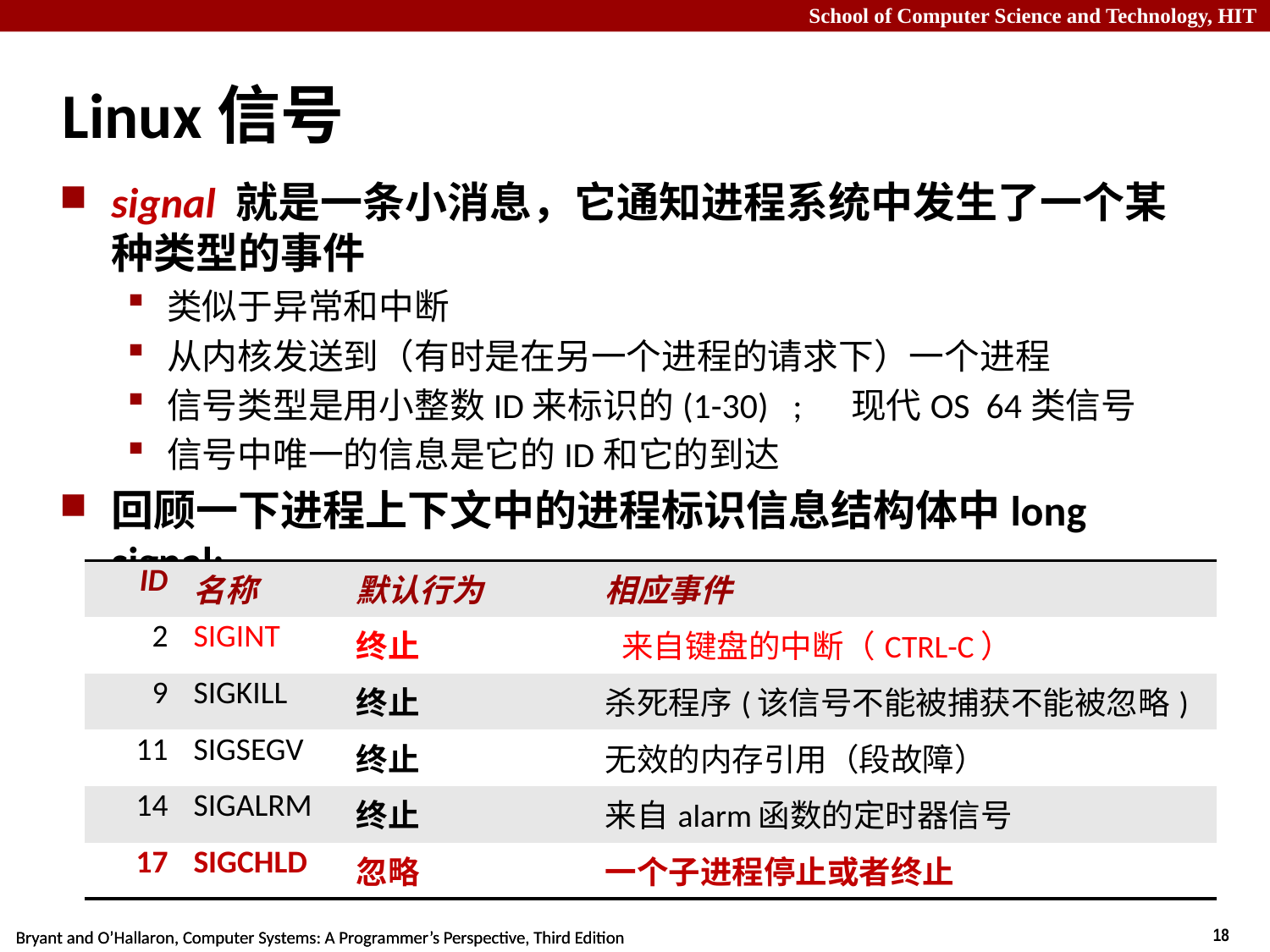

# Linux信号
signal 就是一条小消息，它通知进程系统中发生了一个某种类型的事件
类似于异常和中断
从内核发送到（有时是在另一个进程的请求下）一个进程
信号类型是用小整数ID来标识的(1-30)   ;     现代OS  64类信号
信号中唯一的信息是它的ID和它的到达
回顾一下进程上下文中的进程标识信息结构体中long signal;
| ID | 名称 | 默认行为 | 相应事件 |
| --- | --- | --- | --- |
| 2 | SIGINT | 终止 | 来自键盘的中断（CTRL-C） |
| 9 | SIGKILL | 终止 | 杀死程序(该信号不能被捕获不能被忽略) |
| 11 | SIGSEGV | 终止 | 无效的内存引用（段故障） |
| 14 | SIGALRM | 终止 | 来自alarm函数的定时器信号 |
| 17 | SIGCHLD | 忽略 | 一个子进程停止或者终止 |